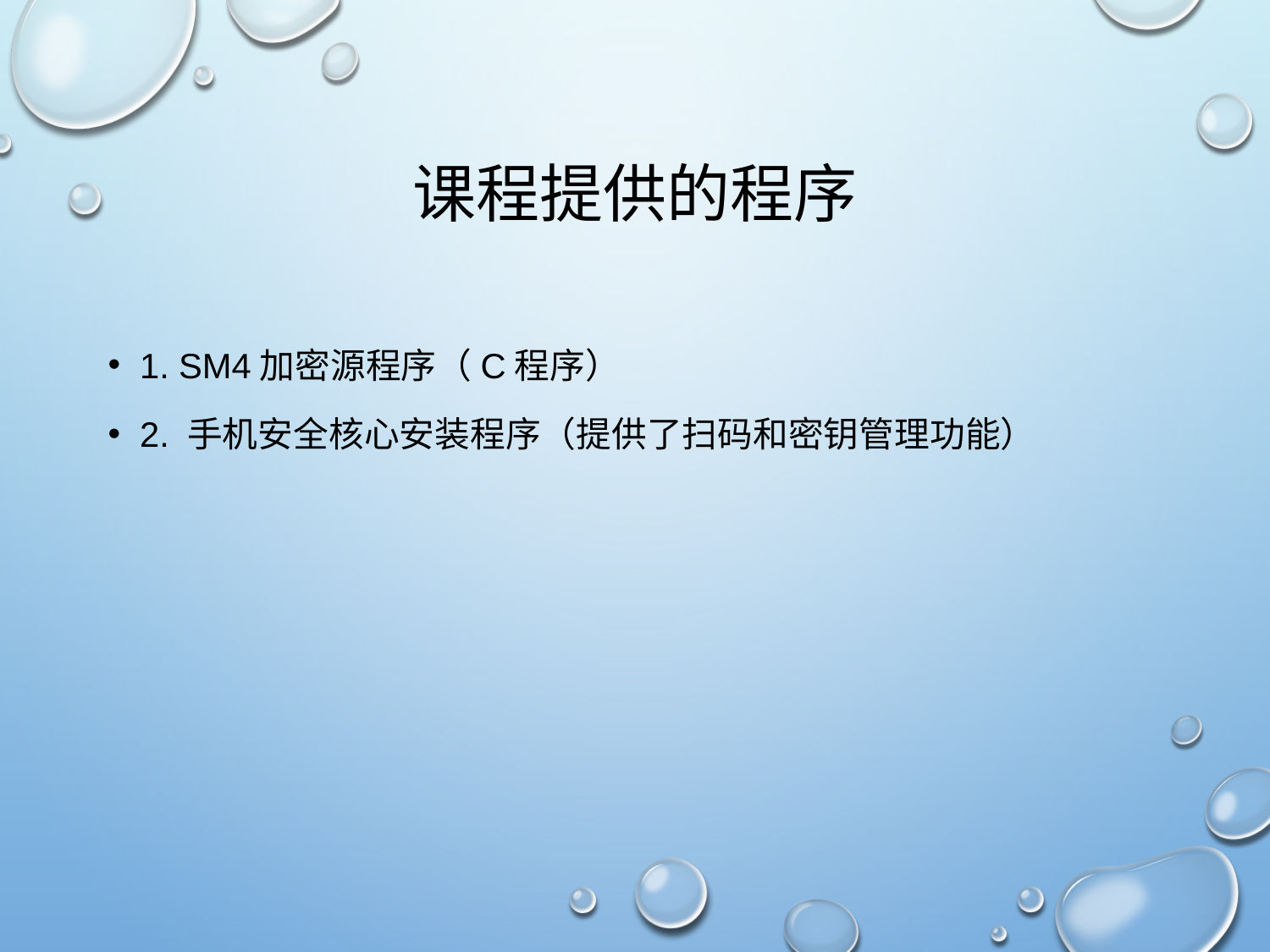

# 课程提供的程序
1. SM4加密源程序（c程序）
2. 手机安全核心安装程序（提供了扫码和密钥管理功能）